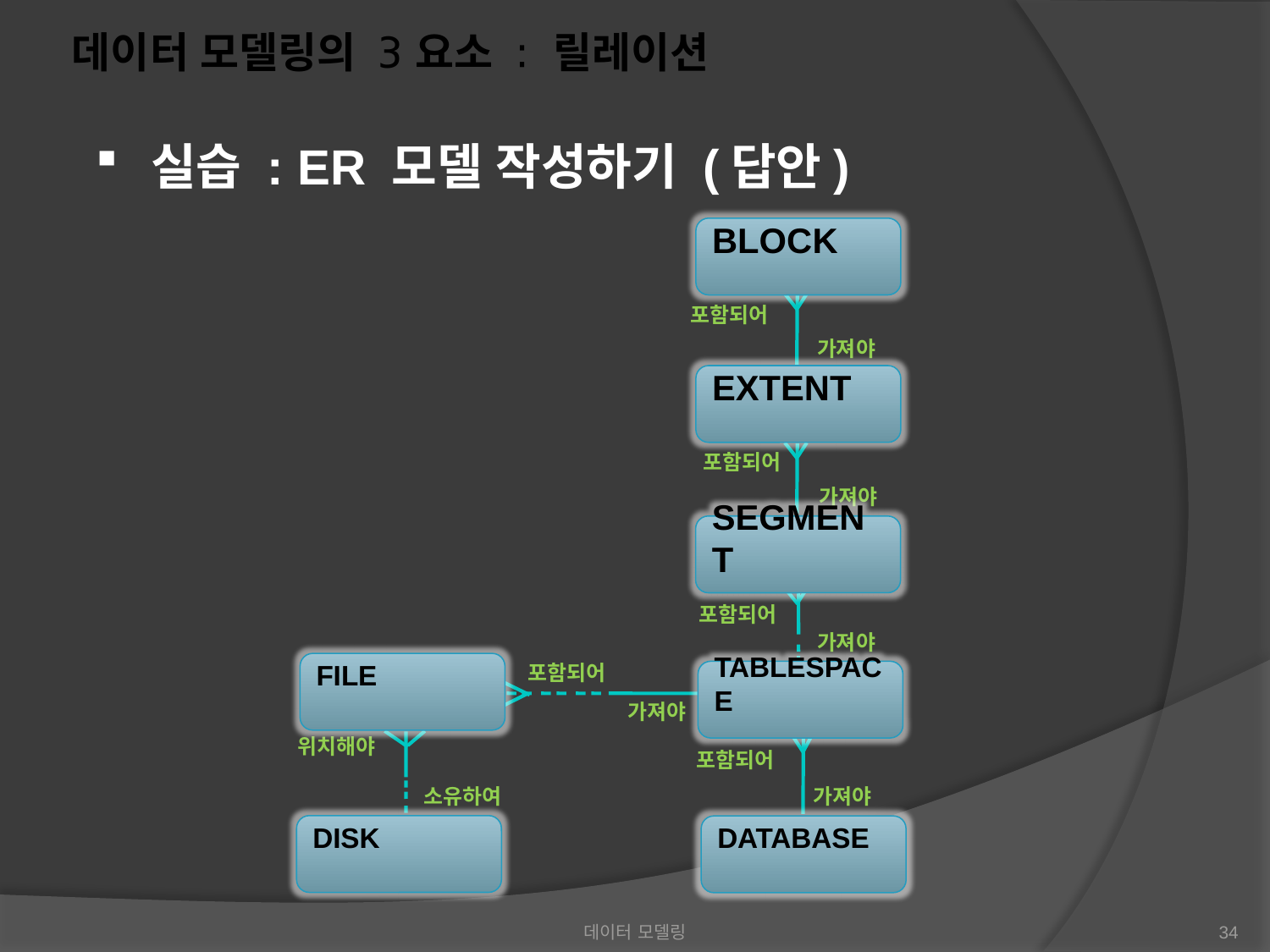

데이터 모델링의 3요소 : 릴레이션
 실습 : ER 모델 작성하기 (답안)

BLOCK

포함되어
가져야

EXTENT

포함되어
가져야

SEGMENT

포함되어
가져야

FILE

포함되어

TABLESPACE

가져야
위치해야

포함되어
소유하여
가져야

DISK

DATABASE

데이터 모델링
34